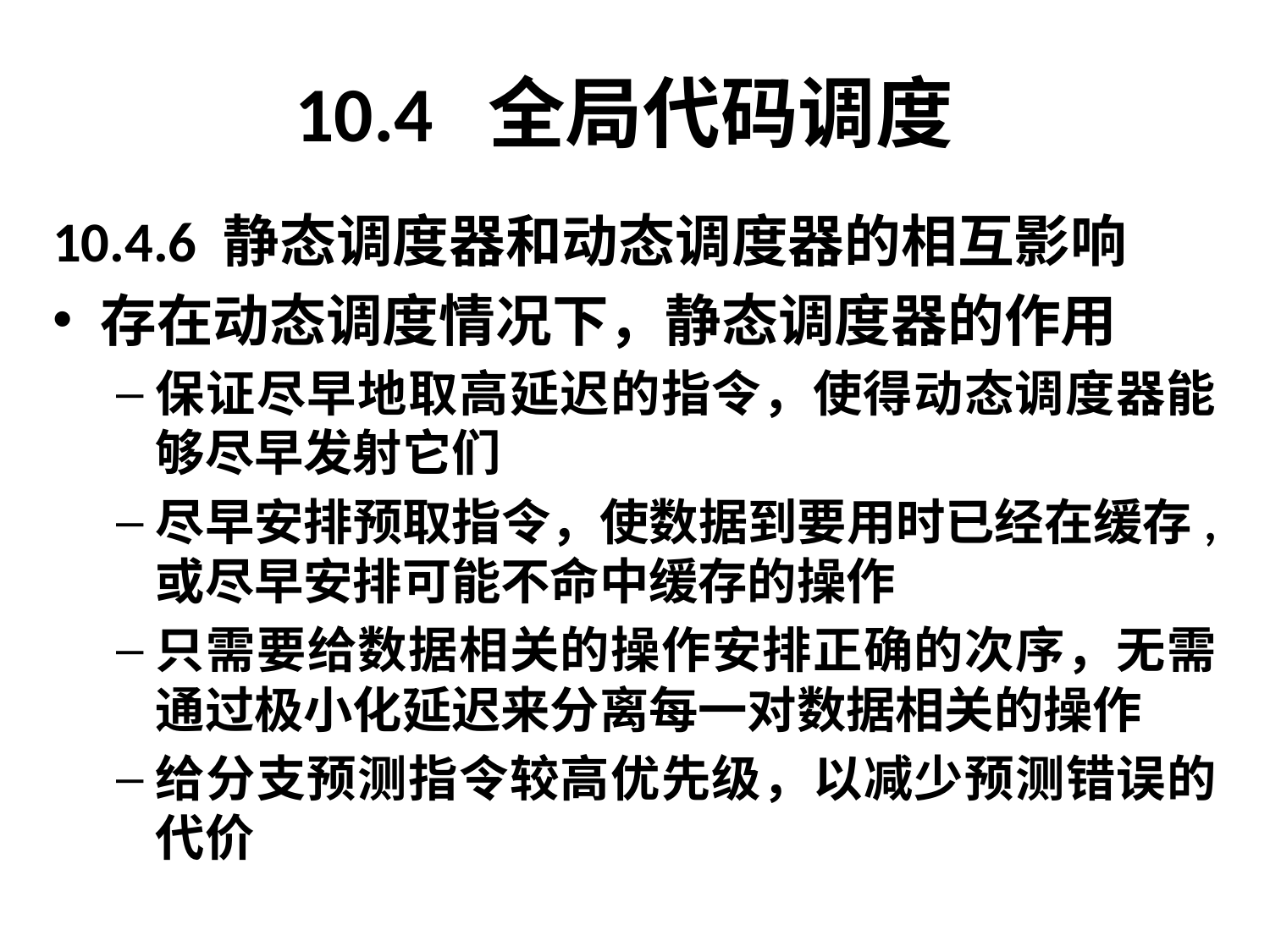

# 10.4  全局代码调度
10.4.6 静态调度器和动态调度器的相互影响
存在动态调度情况下，静态调度器的作用
保证尽早地取高延迟的指令，使得动态调度器能够尽早发射它们
尽早安排预取指令，使数据到要用时已经在缓存, 或尽早安排可能不命中缓存的操作
只需要给数据相关的操作安排正确的次序，无需通过极小化延迟来分离每一对数据相关的操作
给分支预测指令较高优先级，以减少预测错误的代价